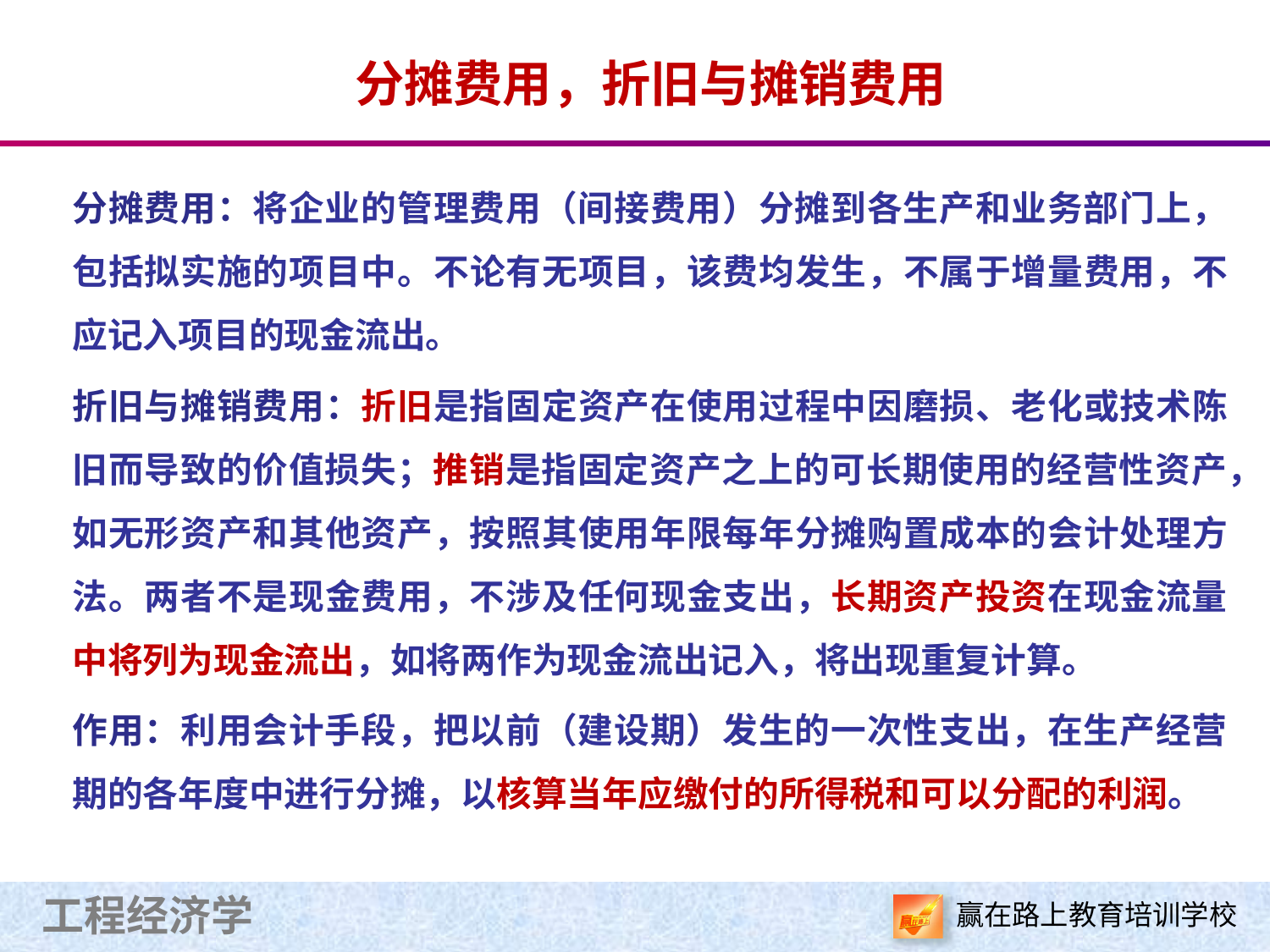

# 分摊费用，折旧与摊销费用
分摊费用：将企业的管理费用（间接费用）分摊到各生产和业务部门上，包括拟实施的项目中。不论有无项目，该费均发生，不属于增量费用，不应记入项目的现金流出。
折旧与摊销费用：折旧是指固定资产在使用过程中因磨损、老化或技术陈旧而导致的价值损失；推销是指固定资产之上的可长期使用的经营性资产，如无形资产和其他资产，按照其使用年限每年分摊购置成本的会计处理方法。两者不是现金费用，不涉及任何现金支出，长期资产投资在现金流量中将列为现金流出，如将两作为现金流出记入，将出现重复计算。
作用：利用会计手段，把以前（建设期）发生的一次性支出，在生产经营期的各年度中进行分摊，以核算当年应缴付的所得税和可以分配的利润。